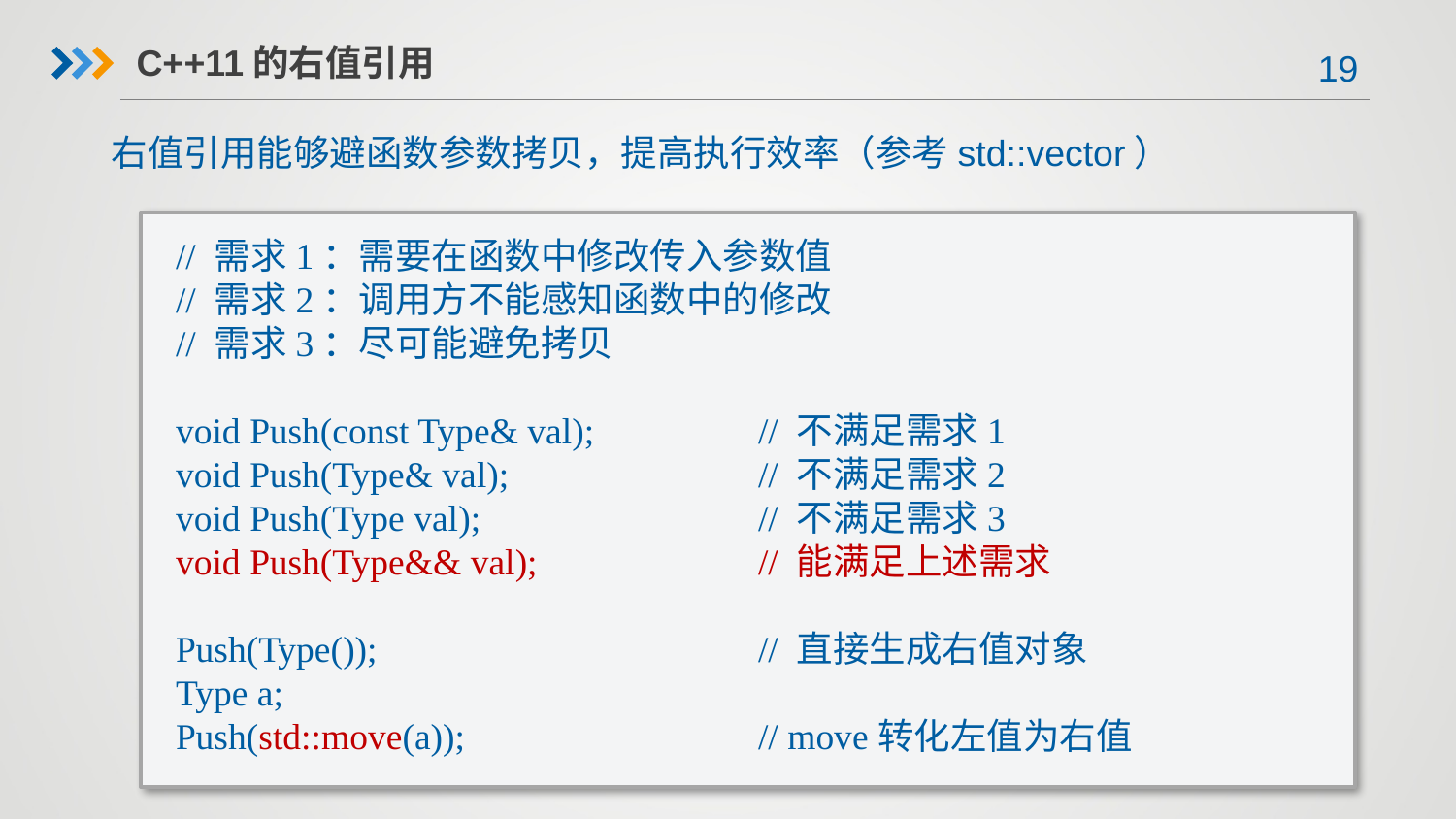

C++11的右值引用
右值引用能够避函数参数拷贝，提高执行效率（参考std::vector）

// 需求1：需要在函数中修改传入参数值
// 需求2：调用方不能感知函数中的修改
// 需求3：尽可能避免拷贝

void Push(const Type& val);		// 不满足需求1
void Push(Type& val);		// 不满足需求2
void Push(Type val);		// 不满足需求3
void Push(Type&& val);		// 能满足上述需求

Push(Type());			// 直接生成右值对象
Type a;
Push(std::move(a));			// move转化左值为右值